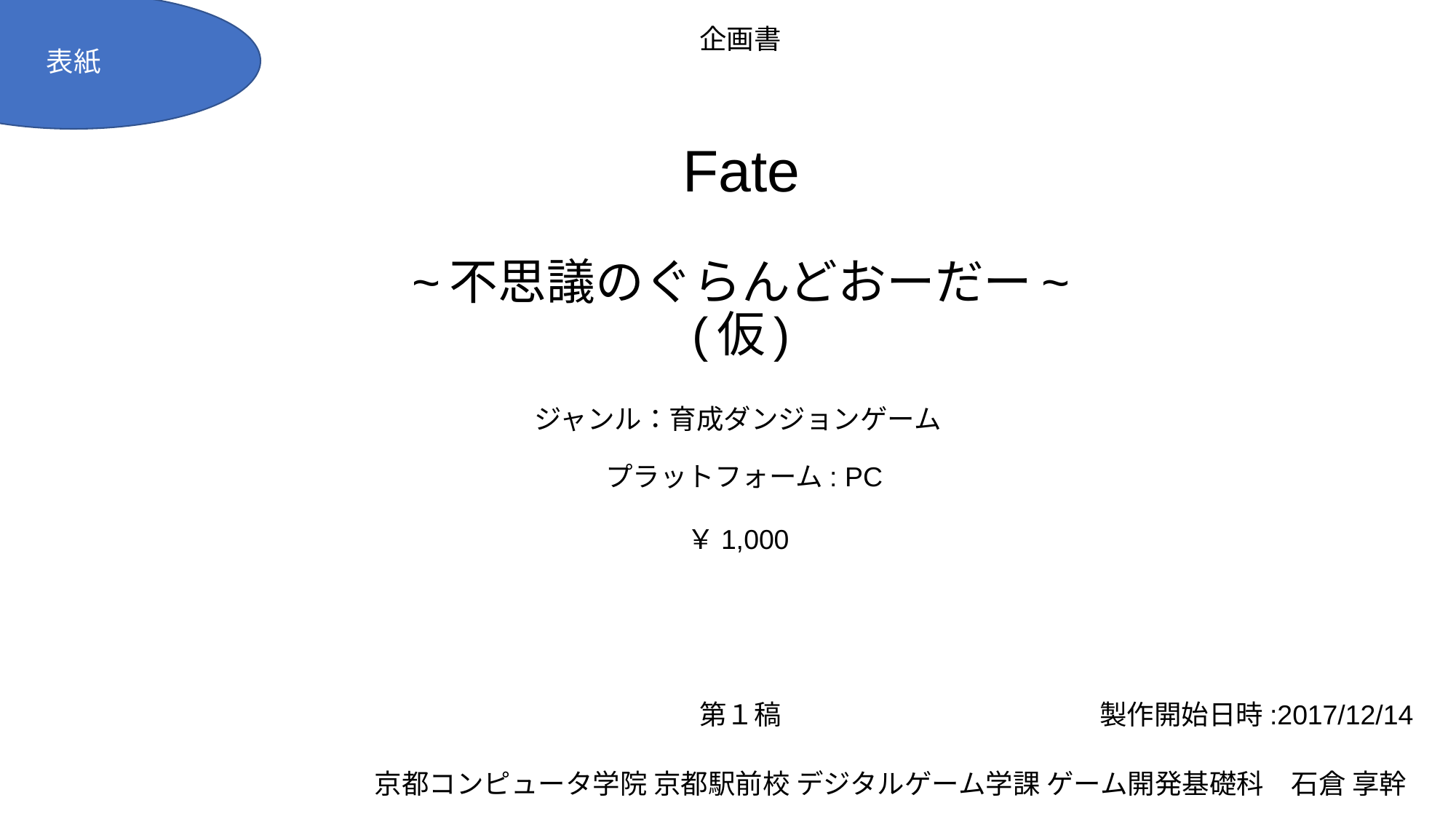

表紙
企画書
# Fate ~不思議のぐらんどおーだー~ (仮)
ジャンル：育成ダンジョンゲーム
プラットフォーム: PC
￥1,000
第１稿
製作開始日時:2017/12/14
京都コンピュータ学院 京都駅前校 デジタルゲーム学課 ゲーム開発基礎科　石倉 享幹